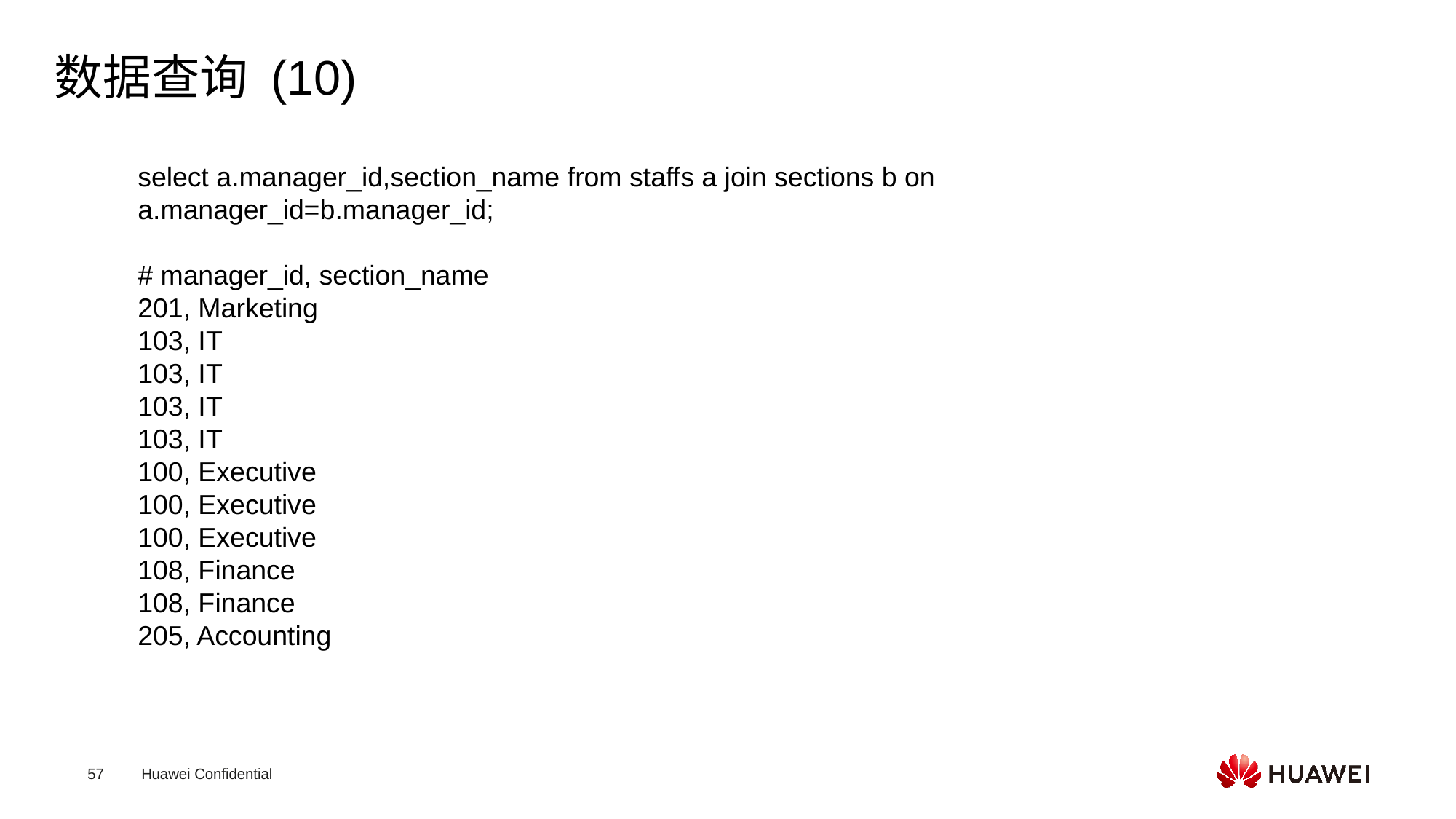

# 数据查询 (10)
select a.manager_id,section_name from staffs a join sections b on a.manager_id=b.manager_id; # manager_id, section_name201, Marketing103, IT103, IT103, IT103, IT100, Executive100, Executive100, Executive108, Finance108, Finance205, Accounting